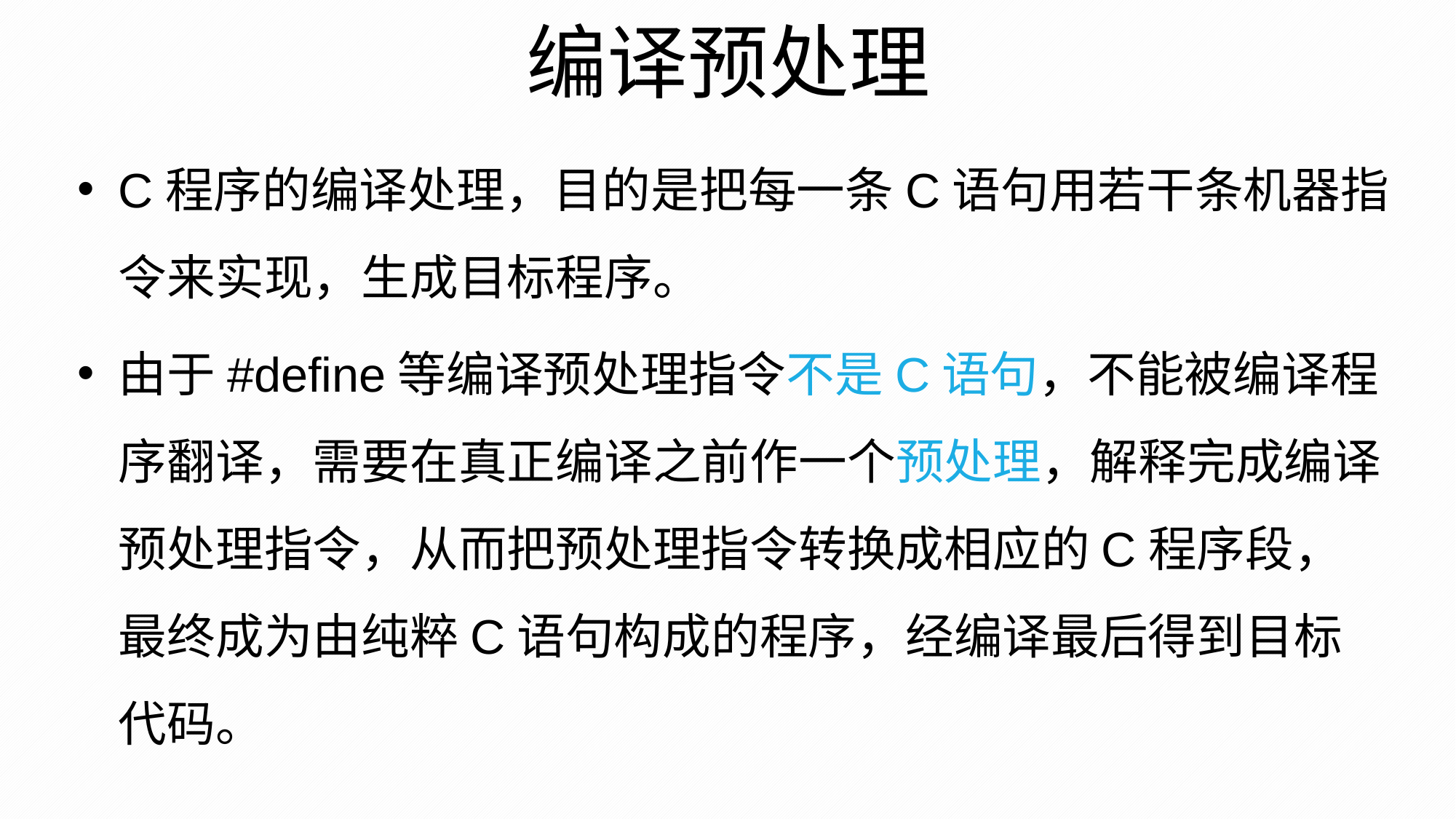

编译预处理
C程序的编译处理，目的是把每一条C语句用若干条机器指令来实现，生成目标程序。
由于#define等编译预处理指令不是C语句，不能被编译程序翻译，需要在真正编译之前作一个预处理，解释完成编译预处理指令，从而把预处理指令转换成相应的C程序段，最终成为由纯粹C语句构成的程序，经编译最后得到目标代码。